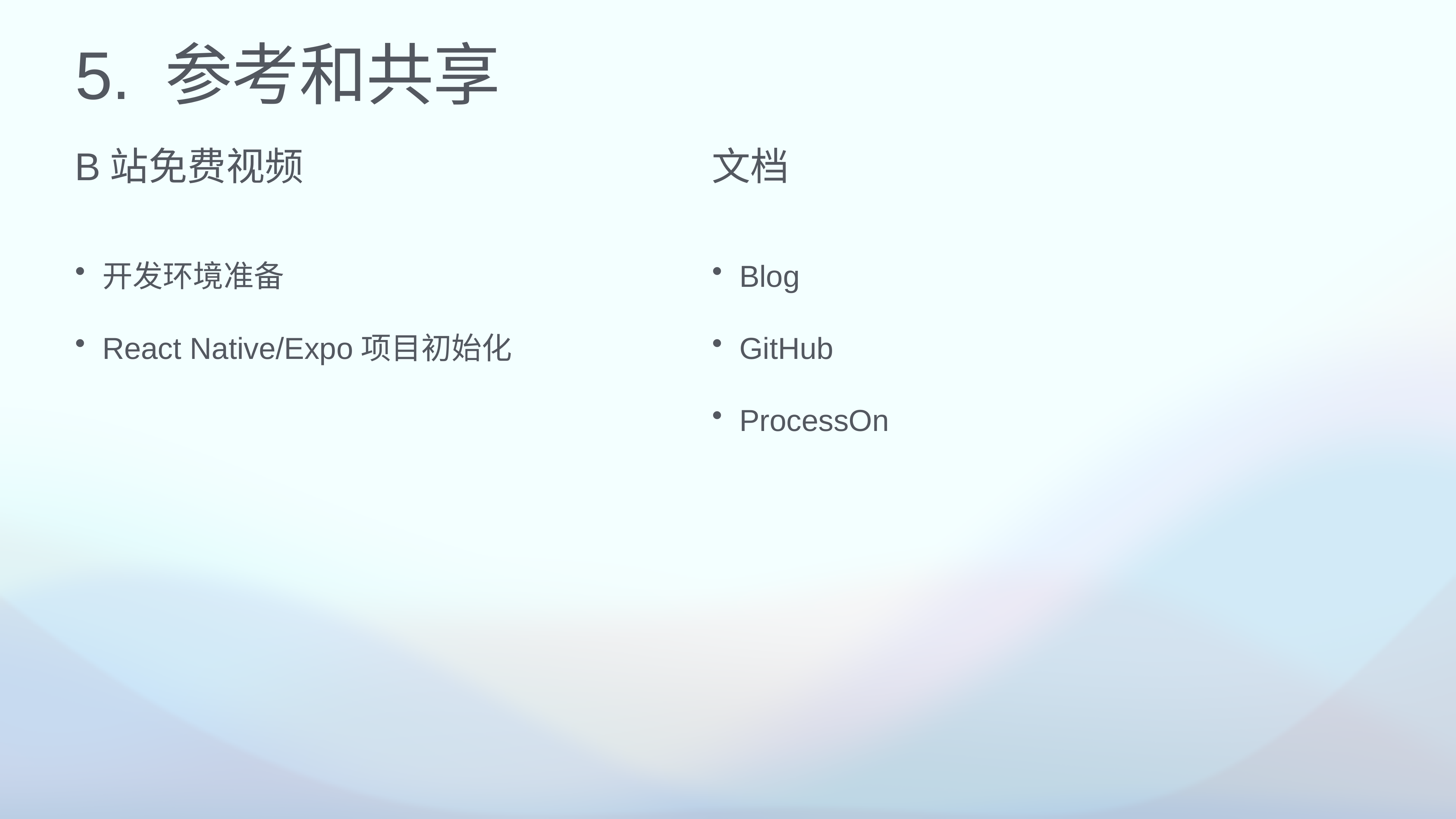

# 5. 参考和共享
B站免费视频
文档
Blog
GitHub
ProcessOn
开发环境准备
React Native/Expo项目初始化